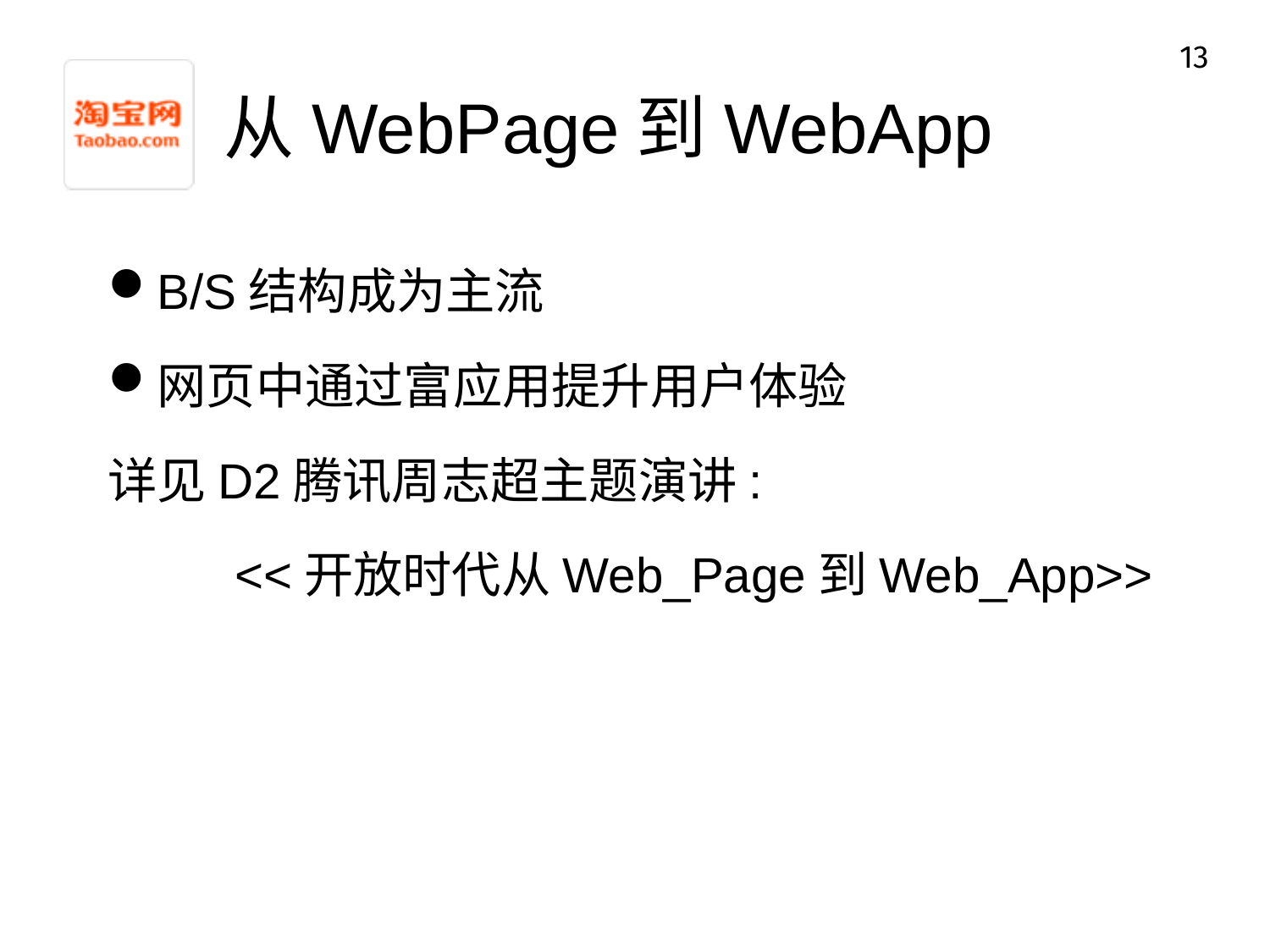

13
# 从WebPage到WebApp
B/S结构成为主流
网页中通过富应用提升用户体验
详见D2腾讯周志超主题演讲:
	<<开放时代从Web_Page到Web_App>>